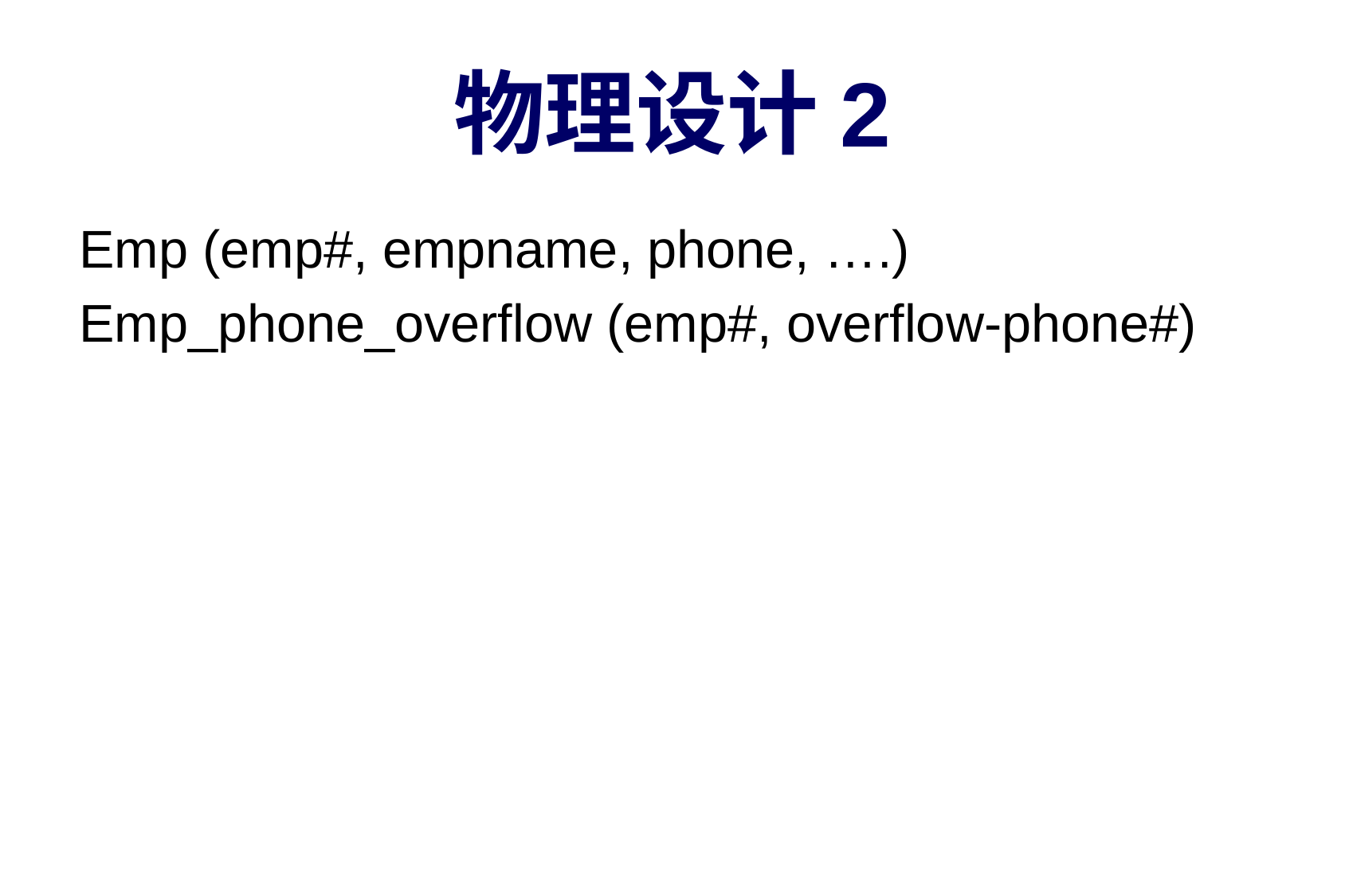

# 物理设计2
Emp (emp#, empname, phone, ….)
Emp_phone_overflow (emp#, overflow-phone#)